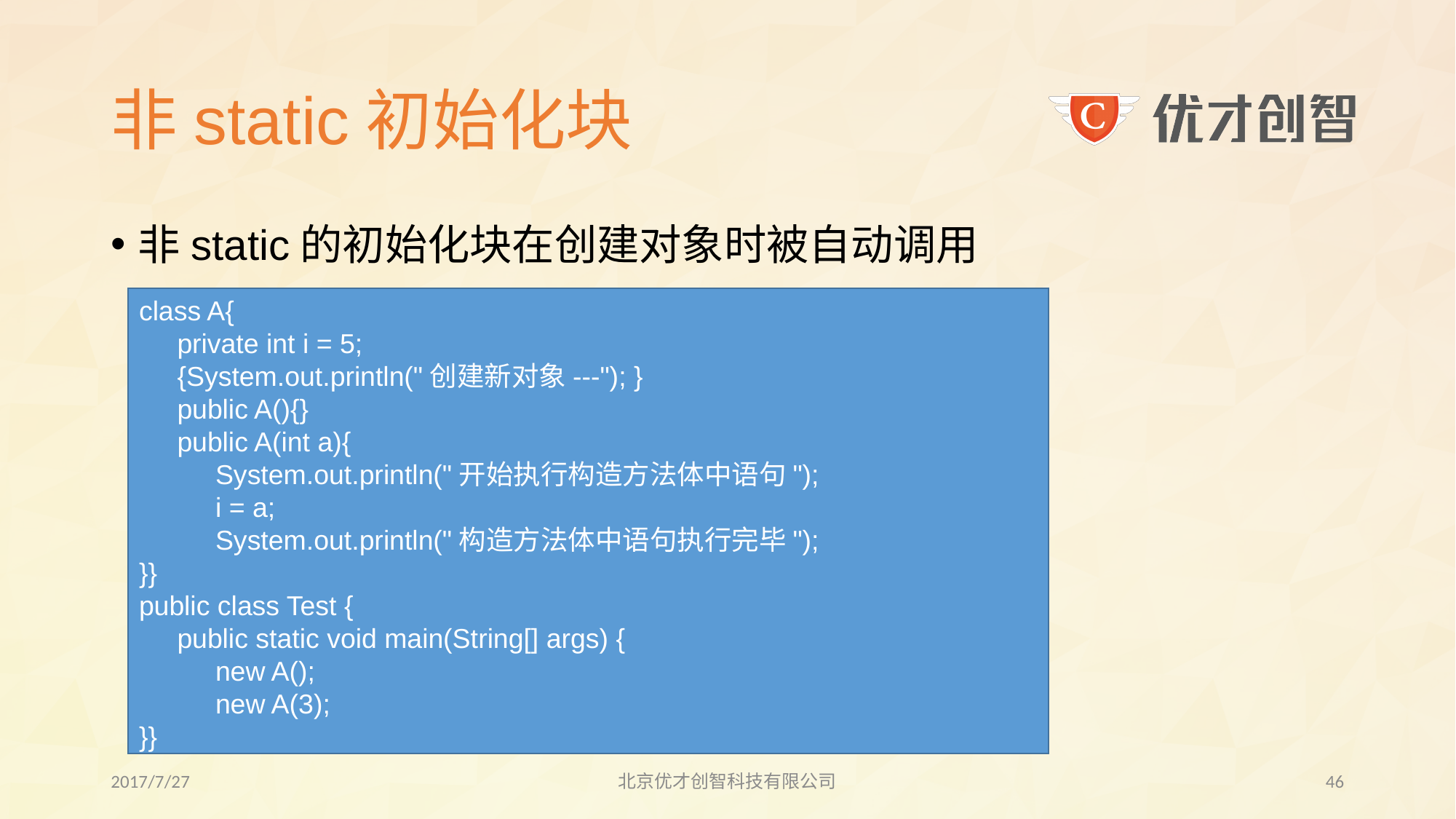

# 非static初始化块
非static的初始化块在创建对象时被自动调用
class A{
     private int i = 5;
     {System.out.println("创建新对象---"); }
     public A(){}
     public A(int a){
          System.out.println("开始执行构造方法体中语句");
          i = a;
          System.out.println("构造方法体中语句执行完毕");
}}
public class Test {
     public static void main(String[] args) {
          new A();
          new A(3);
}}
2017/7/27
北京优才创智科技有限公司
46